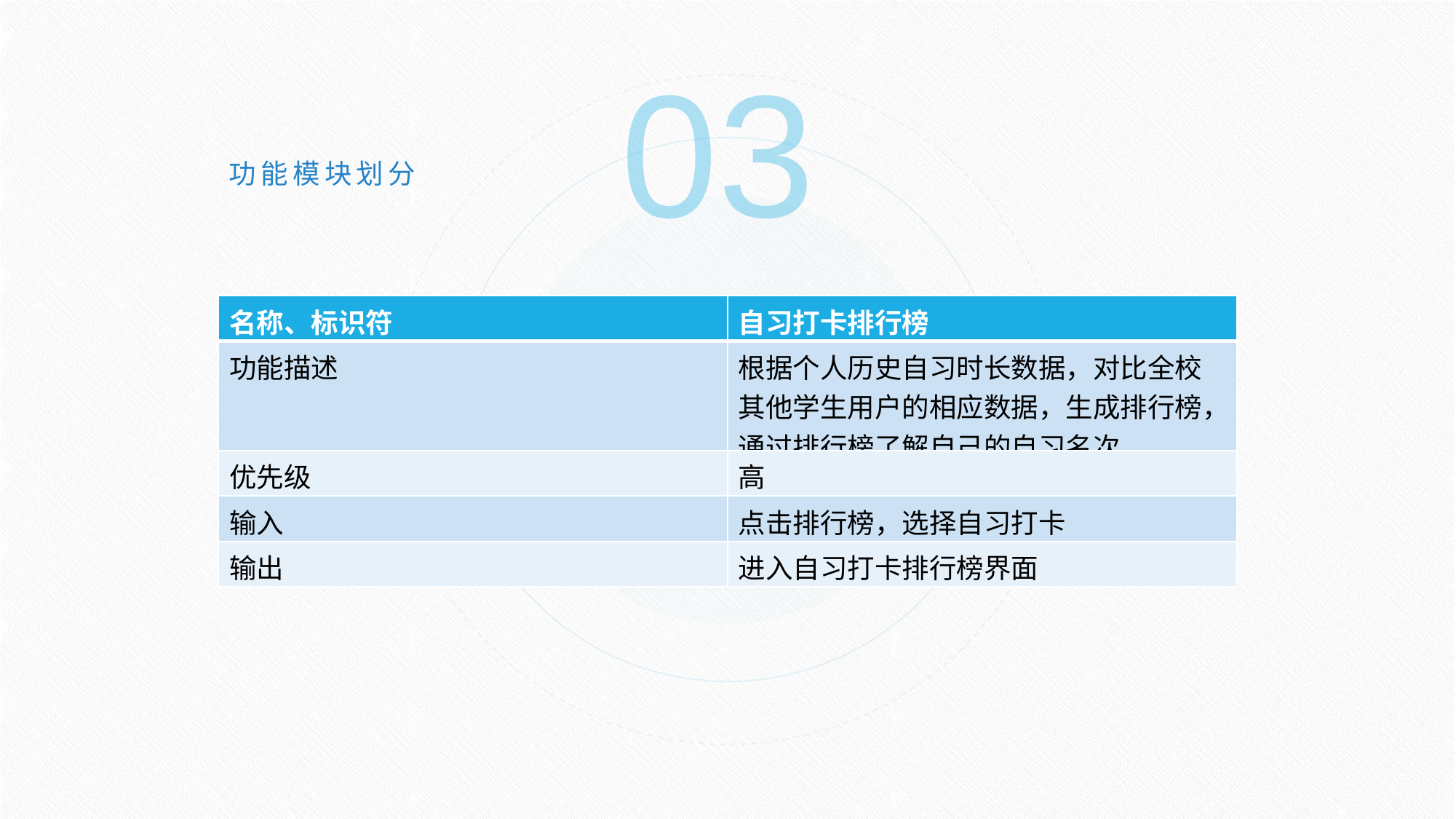

03
功能模块划分

| 名称、标识符 | 自习打卡排行榜 |
| --- | --- |
| 功能描述 | 根据个人历史自习时长数据，对比全校其他学生用户的相应数据，生成排行榜，通过排行榜了解自己的自习名次。 |
| 优先级 | 高 |
| 输入 | 点击排行榜，选择自习打卡 |
| 输出 | 进入自习打卡排行榜界面 |